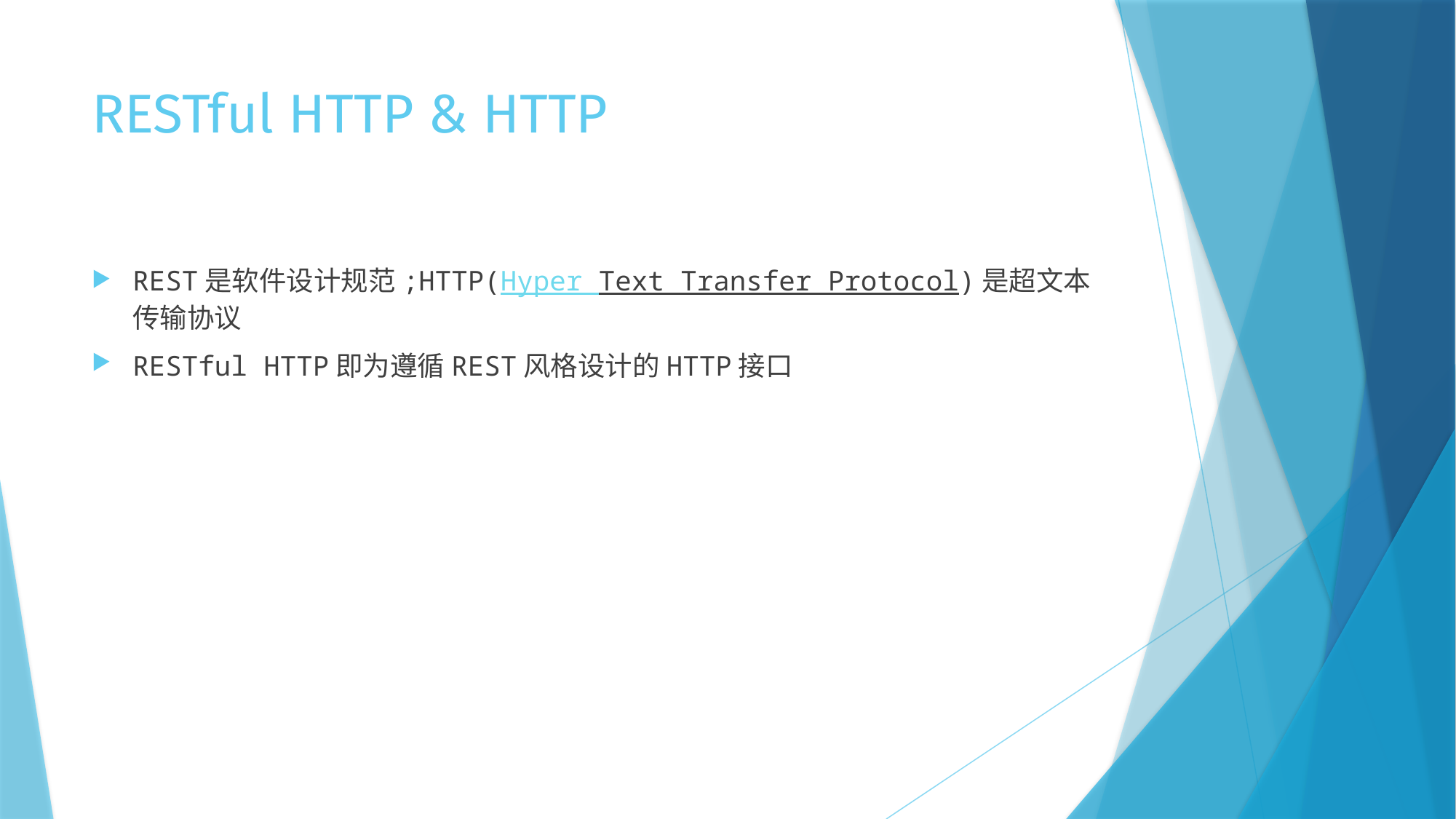

# RESTful HTTP & HTTP
REST是软件设计规范;HTTP(Hyper Text Transfer Protocol)是超文本传输协议
RESTful HTTP即为遵循REST风格设计的HTTP接口